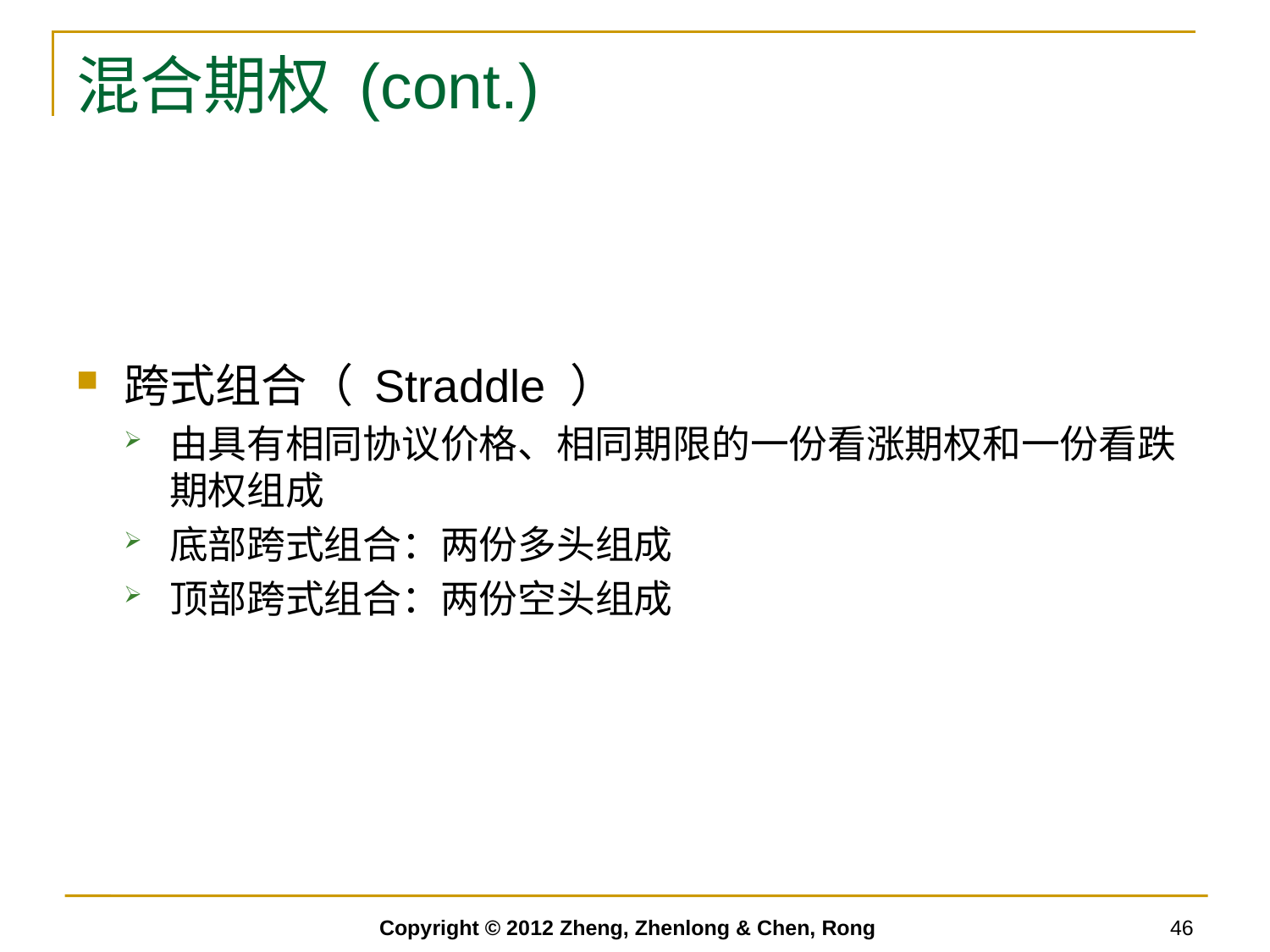

# 混合期权 (cont.)

跨式组合（ Straddle ）
由具有相同协议价格、相同期限的一份看涨期权和一份看跌期权组成
底部跨式组合：两份多头组成
顶部跨式组合：两份空头组成
Copyright © 2012 Zheng, Zhenlong & Chen, Rong
46